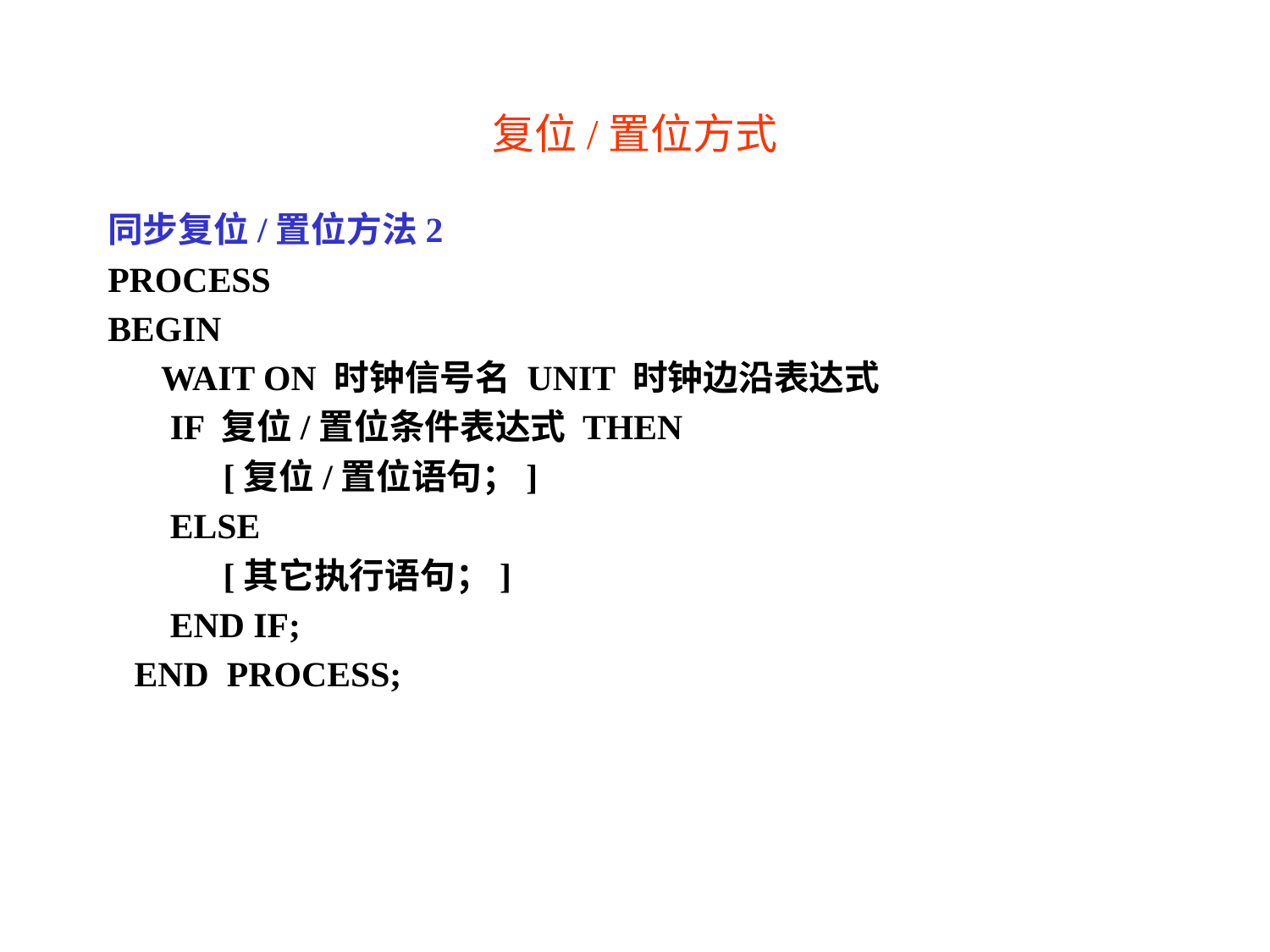

# 复位/置位方式
同步复位/置位方法2
PROCESS
BEGIN
      WAIT ON 时钟信号名 UNIT 时钟边沿表达式
       IF 复位/置位条件表达式 THEN
             [复位/置位语句；]
       ELSE
             [其它执行语句；]
       END IF;
   END  PROCESS;